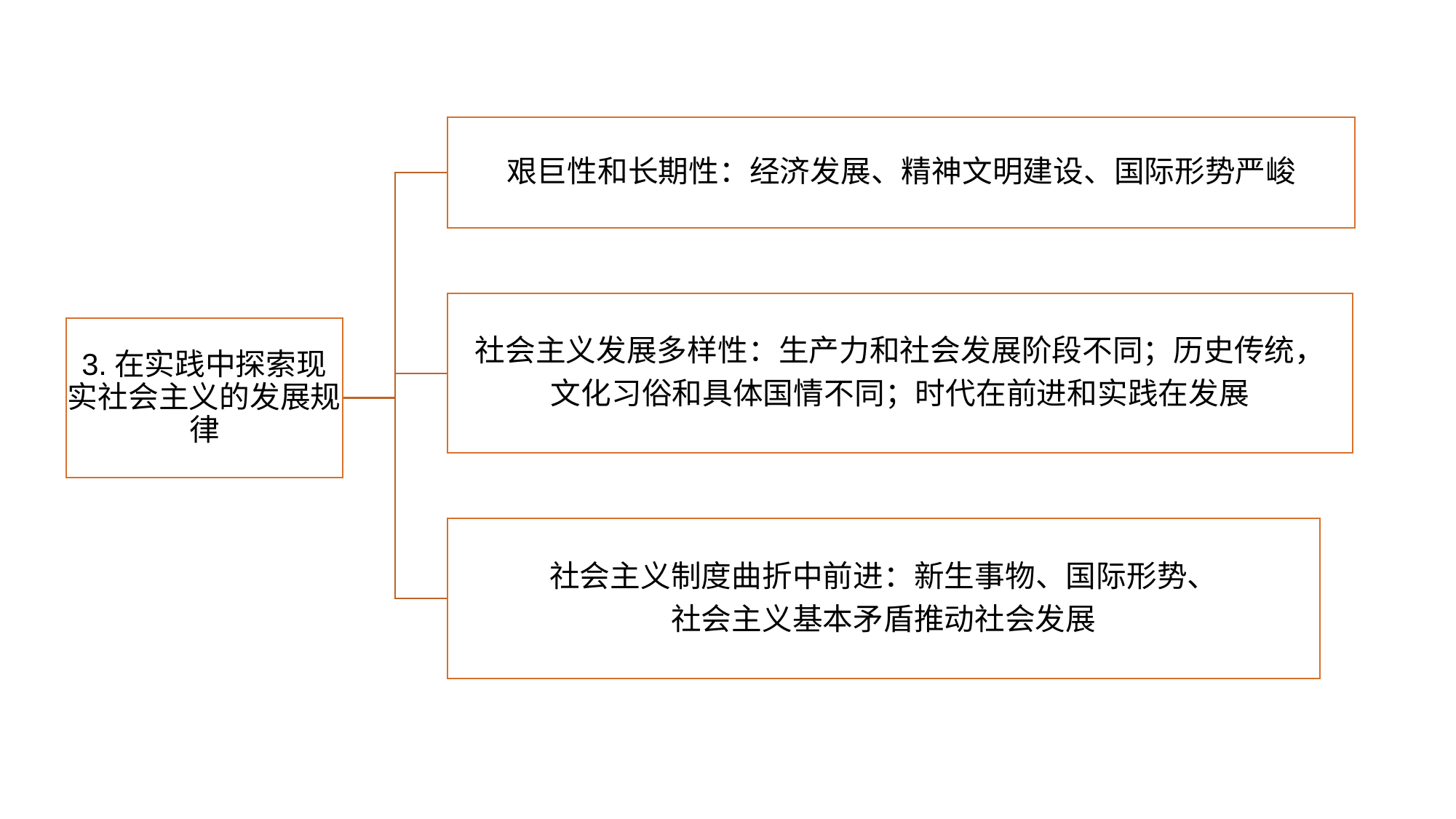

3.在实践中探索现实社会主义的发展规律
艰巨性和长期性：经济发展、精神文明建设、国际形势严峻
社会主义发展多样性：生产力和社会发展阶段不同；历史传统，
文化习俗和具体国情不同；时代在前进和实践在发展
社会主义制度曲折中前进：新生事物、国际形势、
社会主义基本矛盾推动社会发展
78